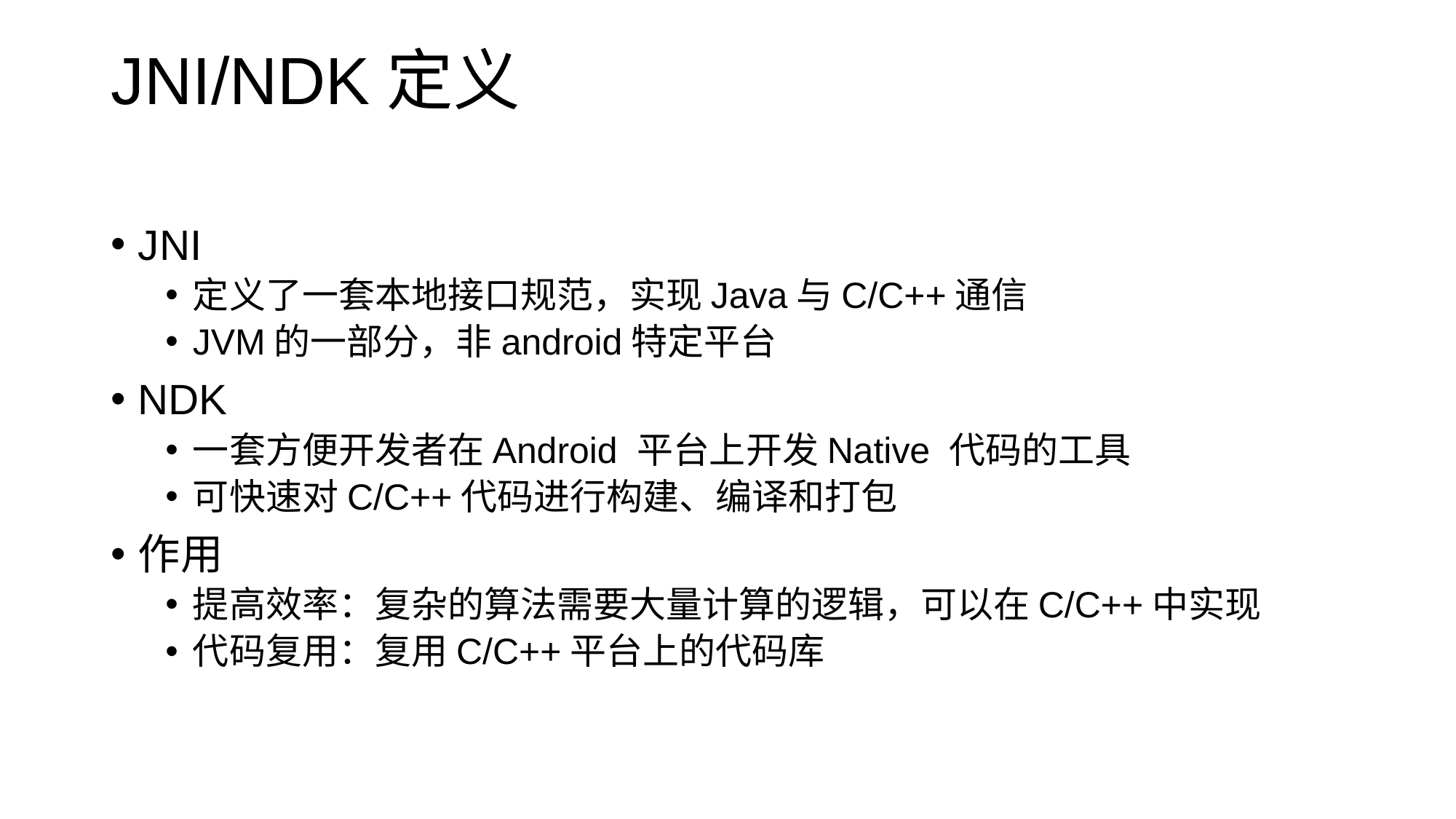

# JNI/NDK定义
JNI
定义了一套本地接口规范，实现Java与C/C++通信
JVM的一部分，非android特定平台
NDK
一套方便开发者在Android 平台上开发Native 代码的工具
可快速对C/C++代码进行构建、编译和打包
作用
提高效率：复杂的算法需要大量计算的逻辑，可以在C/C++中实现
代码复用：复用C/C++平台上的代码库